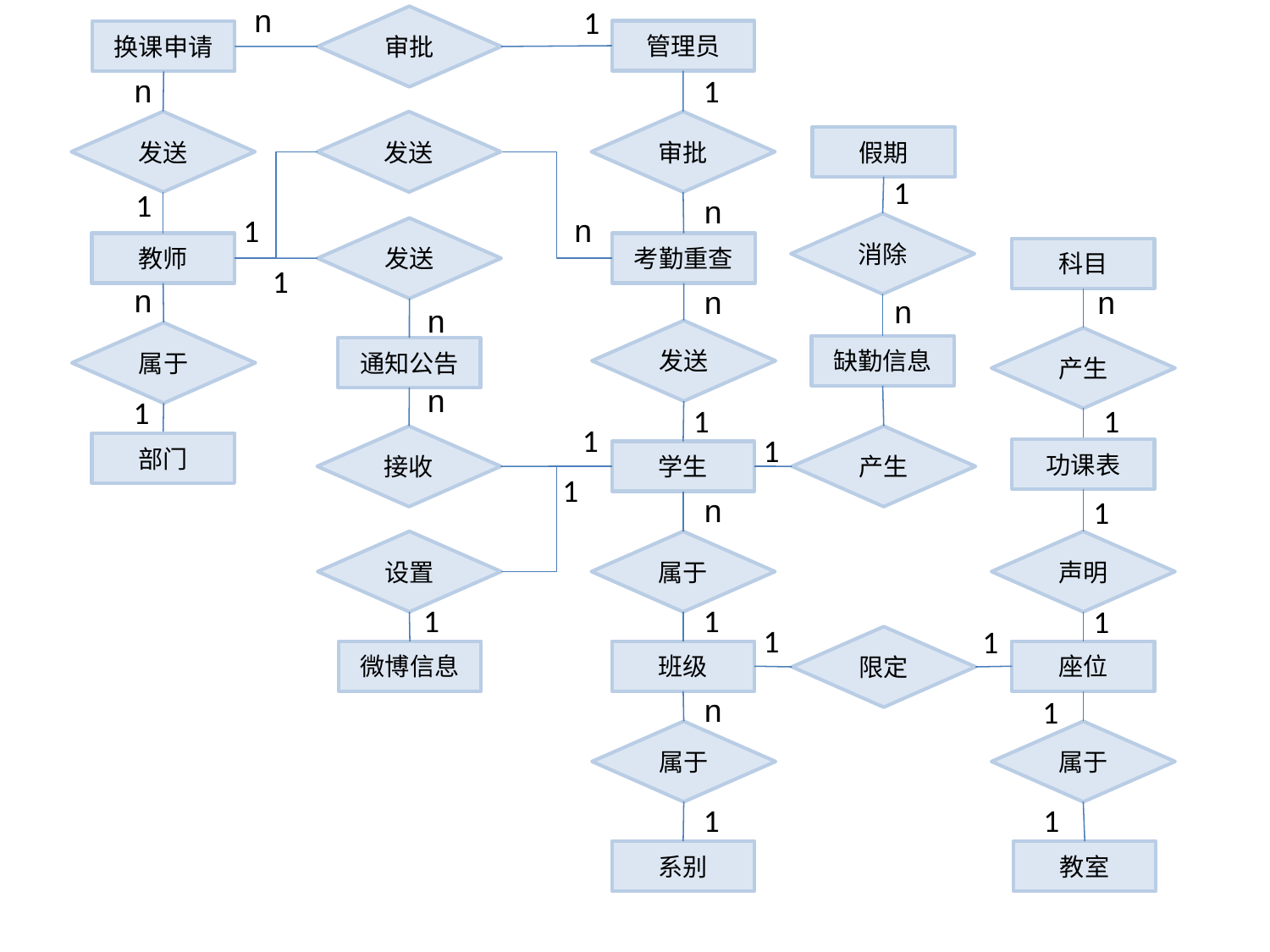

n
1
审批
管理员
换课申请
n
1
发送
发送
审批
假期
1
1
n
1
n
消除
发送
考勤重查
教师
科目
1
n
n
n
n
n
发送
属于
产生
缺勤信息
通知公告
n
1
1
1
1
1
接收
产生
部门
功课表
学生
1
n
1
属于
声明
设置
1
1
1
1
1
限定
微博信息
班级
座位
n
1
属于
属于
1
1
系别
教室